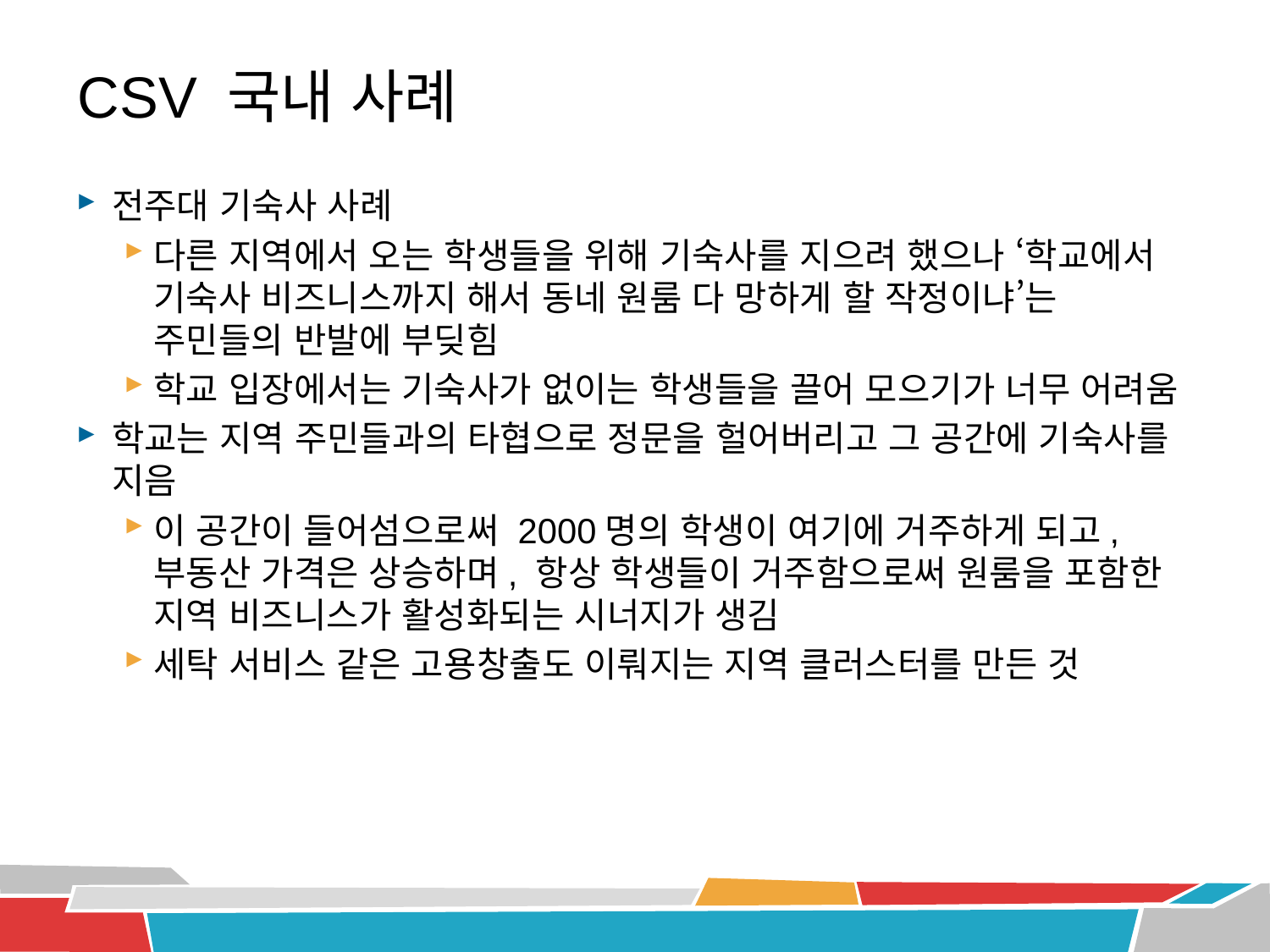

# CSV 국내 사례
전주대 기숙사 사례
다른 지역에서 오는 학생들을 위해 기숙사를 지으려 했으나 ‘학교에서 기숙사 비즈니스까지 해서 동네 원룸 다 망하게 할 작정이냐’는 주민들의 반발에 부딪힘
학교 입장에서는 기숙사가 없이는 학생들을 끌어 모으기가 너무 어려움
학교는 지역 주민들과의 타협으로 정문을 헐어버리고 그 공간에 기숙사를 지음
이 공간이 들어섬으로써 2000명의 학생이 여기에 거주하게 되고, 부동산 가격은 상승하며, 항상 학생들이 거주함으로써 원룸을 포함한 지역 비즈니스가 활성화되는 시너지가 생김
세탁 서비스 같은 고용창출도 이뤄지는 지역 클러스터를 만든 것